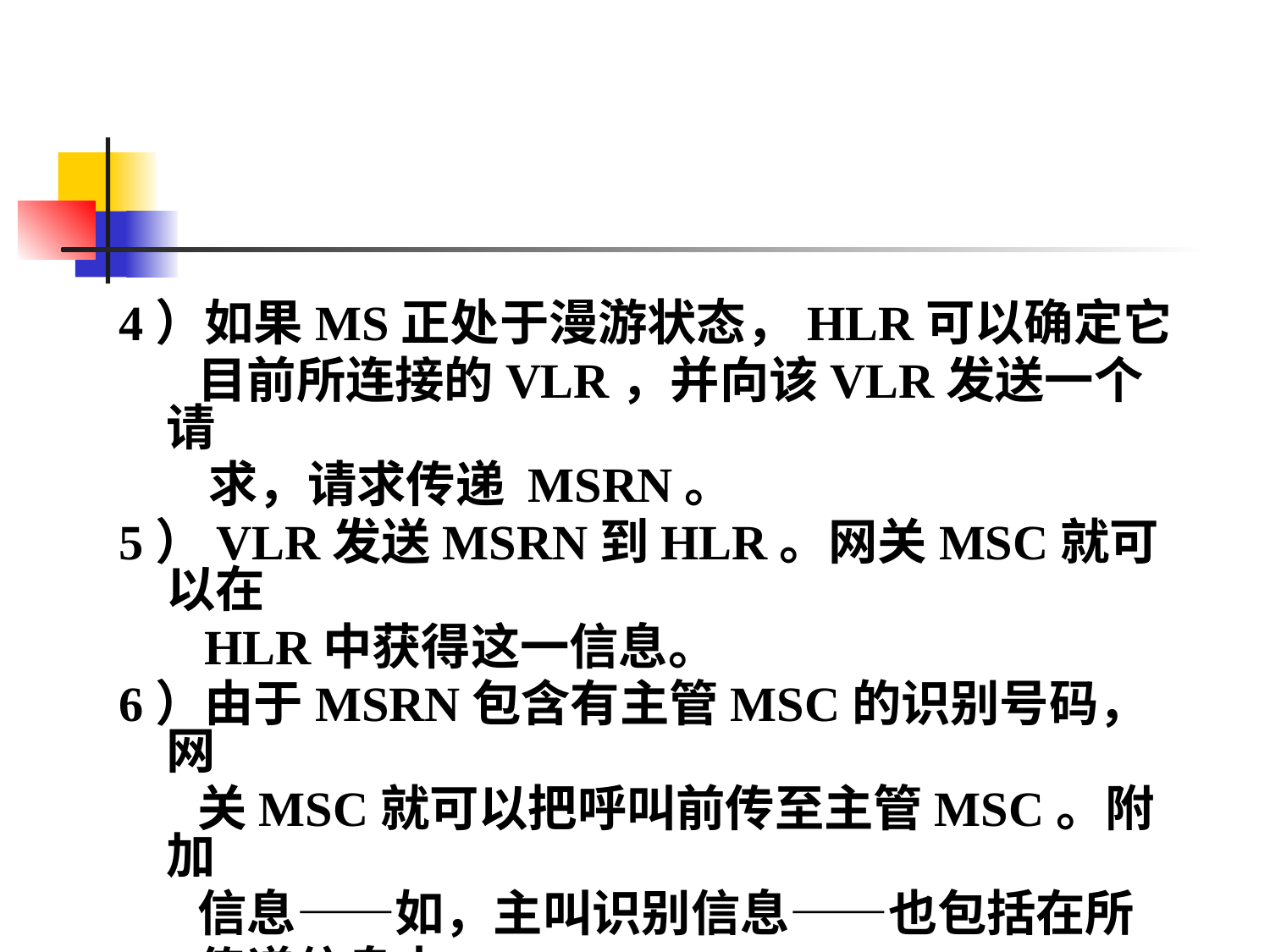

#
4）如果MS正处于漫游状态，HLR可以确定它
      目前所连接的VLR，并向该VLR发送一个请
       求，请求传递 MSRN。
5）VLR发送MSRN到HLR。网关MSC就可以在
       HLR中获得这一信息。
6）由于MSRN包含有主管MSC的识别号码，网
      关MSC就可以把呼叫前传至主管MSC。附加
      信息——如，主叫识别信息——也包括在所
      传递信息中。